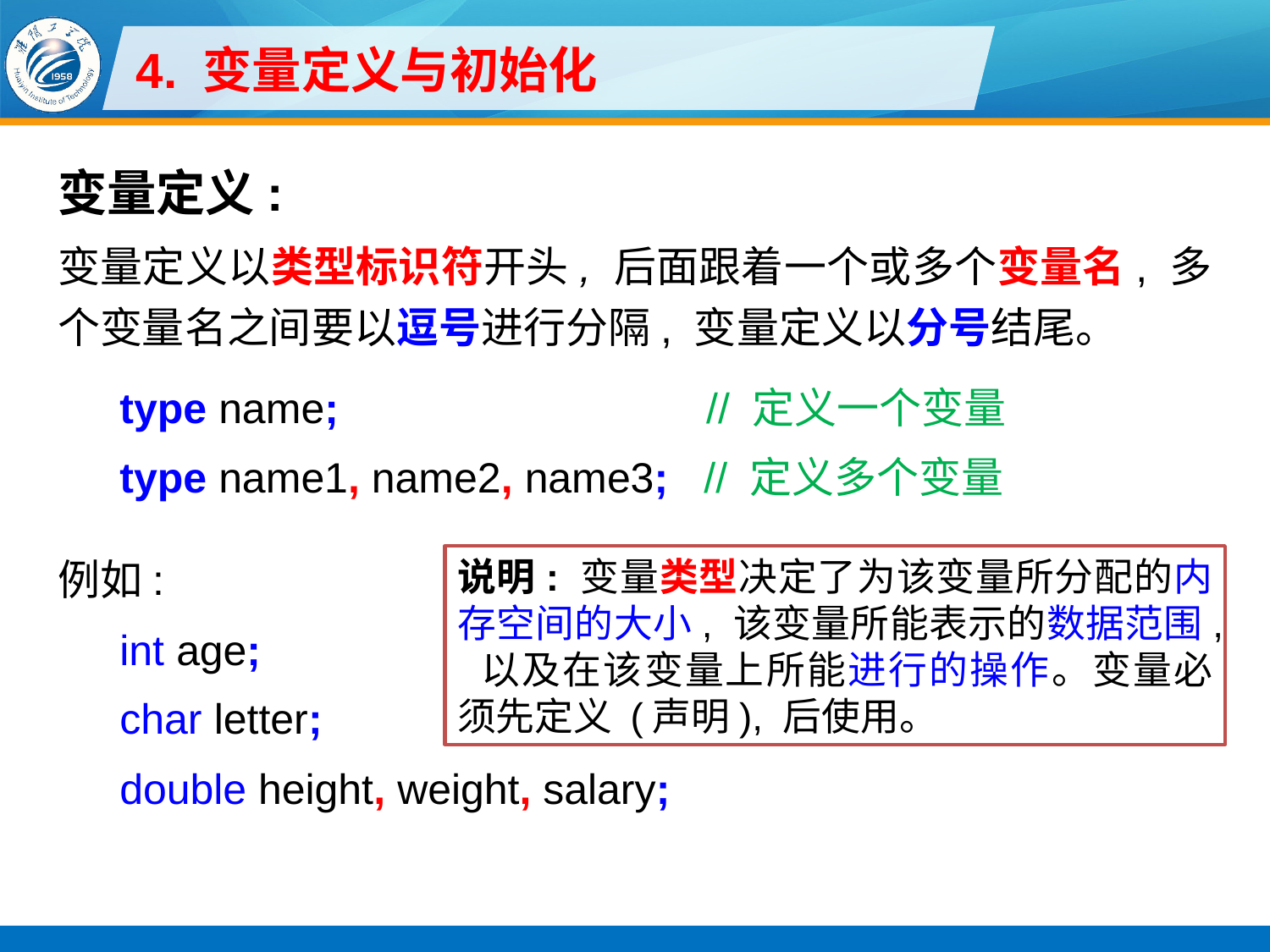

# 4. 变量定义与初始化
变量定义:
变量定义以类型标识符开头, 后面跟着一个或多个变量名, 多个变量名之间要以逗号进行分隔, 变量定义以分号结尾。
type name;                               // 定义一个变量
type name1, name2, name3;   // 定义多个变量
例如:
int age;
char letter;
double height, weight, salary;

说明: 变量类型决定了为该变量所分配的内存空间的大小, 该变量所能表示的数据范围, 以及在该变量上所能进行的操作。变量必须先定义 (声明), 后使用。